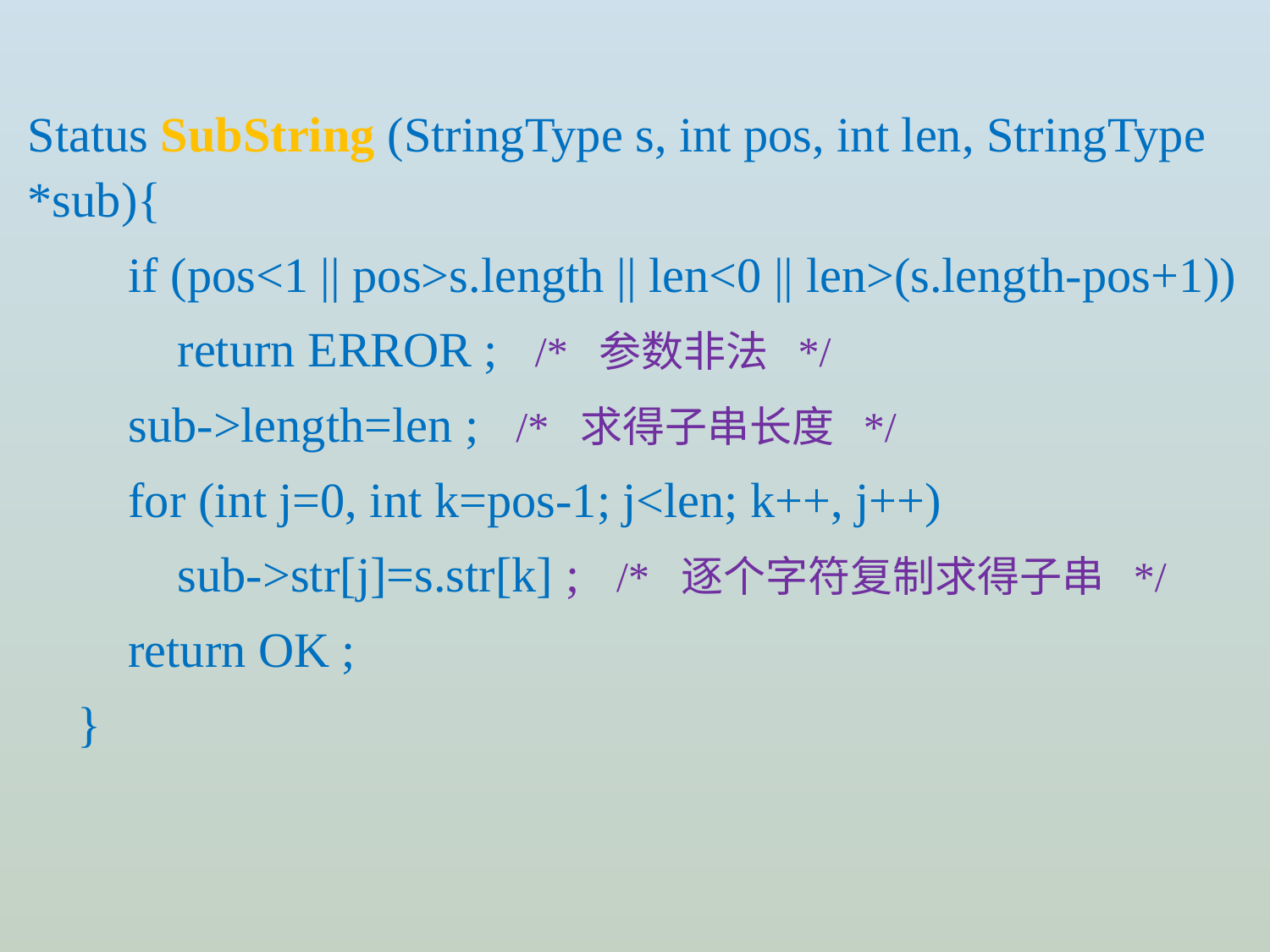

# Status SubString (StringType s, int pos, int len, StringType *sub){
if (pos<1 || pos>s.length || len<0 || len>(s.length-pos+1))
return ERROR ;   /*  参数非法  */
sub->length=len ;   /*  求得子串长度  */
for (int j=0, int k=pos-1; j<len; k++, j++)
sub->str[j]=s.str[k] ;   /*  逐个字符复制求得子串  */
return OK ;
}